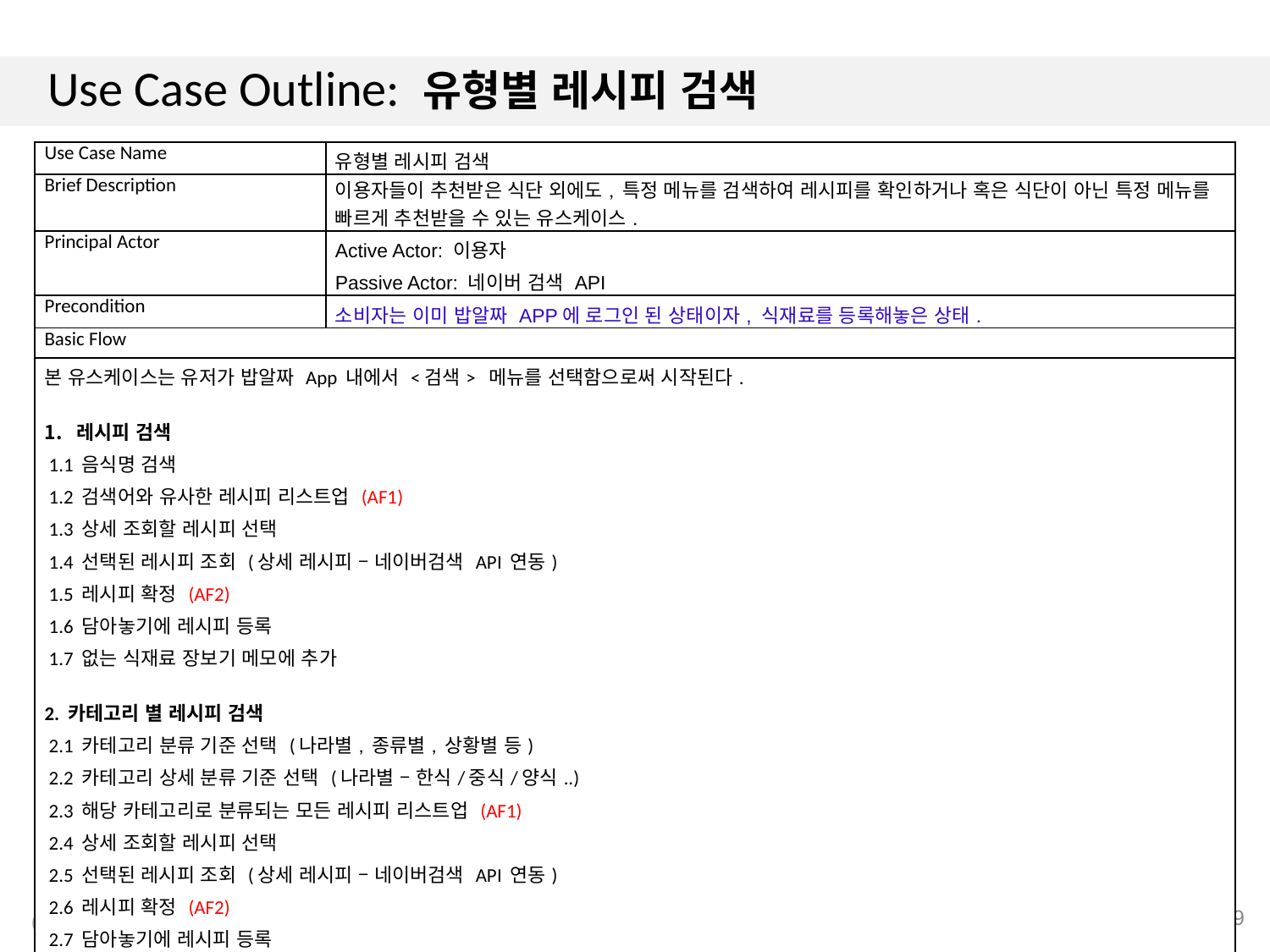

# Use Case Outline: 유형별 레시피 검색
| Use Case Name | 유형별 레시피 검색 |
| --- | --- |
| Brief Description | 이용자들이 추천받은 식단 외에도, 특정 메뉴를 검색하여 레시피를 확인하거나 혹은 식단이 아닌 특정 메뉴를 빠르게 추천받을 수 있는 유스케이스. |
| Principal Actor | Active Actor: 이용자 Passive Actor: 네이버 검색 API |
| Precondition | 소비자는 이미 밥알짜 APP에 로그인 된 상태이자, 식재료를 등록해놓은 상태. |
| Basic Flow |  |
| 본 유스케이스는 유저가 밥알짜 App 내에서 <검색> 메뉴를 선택함으로써 시작된다. 레시피 검색 1.1 음식명 검색 1.2 검색어와 유사한 레시피 리스트업 (AF1) 1.3 상세 조회할 레시피 선택 1.4 선택된 레시피 조회 (상세 레시피 – 네이버검색 API 연동) 1.5 레시피 확정 (AF2) 1.6 담아놓기에 레시피 등록 1.7 없는 식재료 장보기 메모에 추가 2. 카테고리 별 레시피 검색 2.1 카테고리 분류 기준 선택 (나라별, 종류별, 상황별 등) 2.2 카테고리 상세 분류 기준 선택 (나라별 – 한식/중식/양식..) 2.3 해당 카테고리로 분류되는 모든 레시피 리스트업 (AF1) 2.4 상세 조회할 레시피 선택 2.5 선택된 레시피 조회 (상세 레시피 – 네이버검색 API 연동) 2.6 레시피 확정 (AF2) 2.7 담아놓기에 레시피 등록 2.8 없는 식재료 장보기 메모에 추가 |  |
9